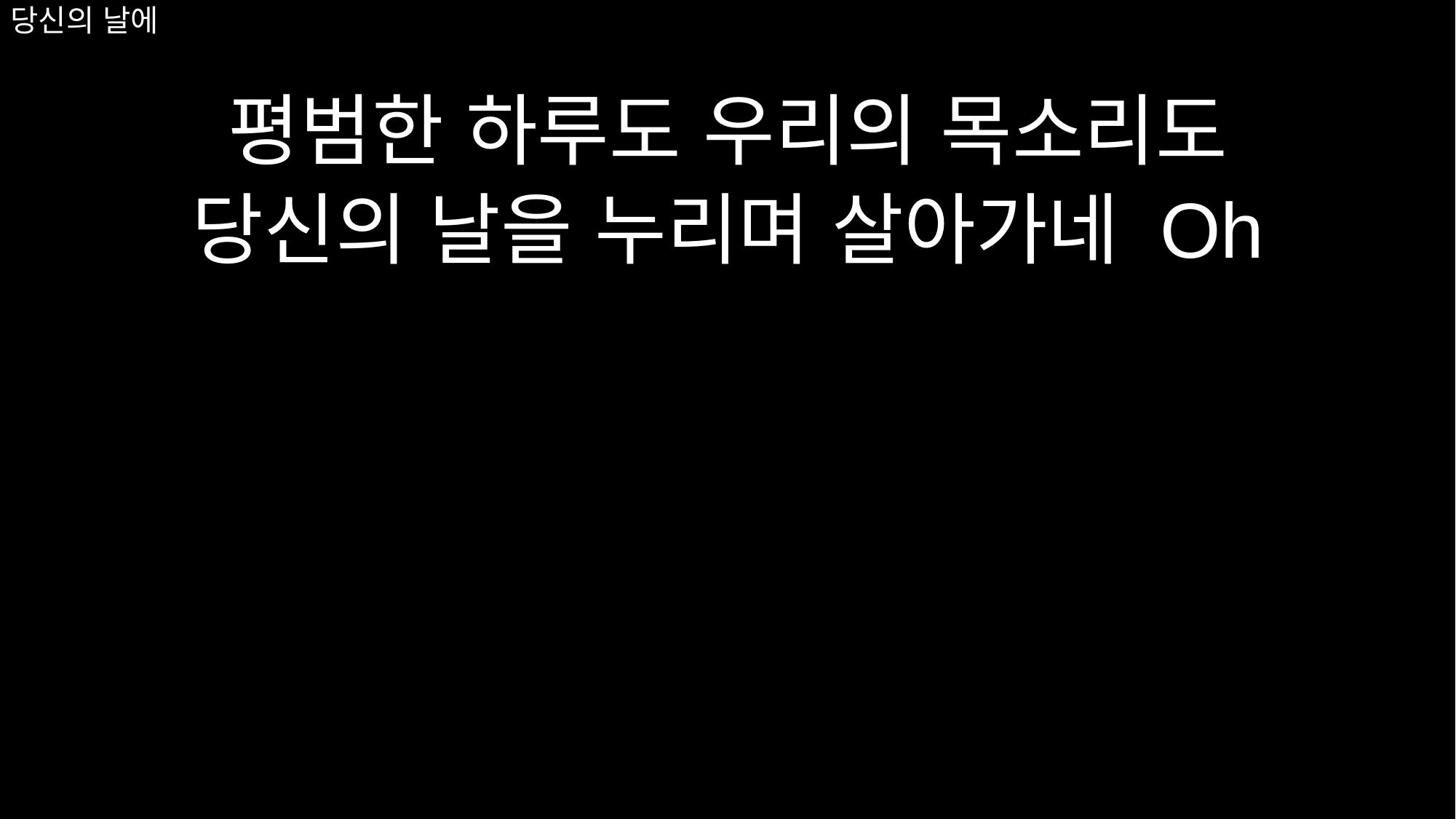

평범한 하루도 우리의 목소리도
당신의 날을 누리며 살아가네 Oh

# 당신의 날에